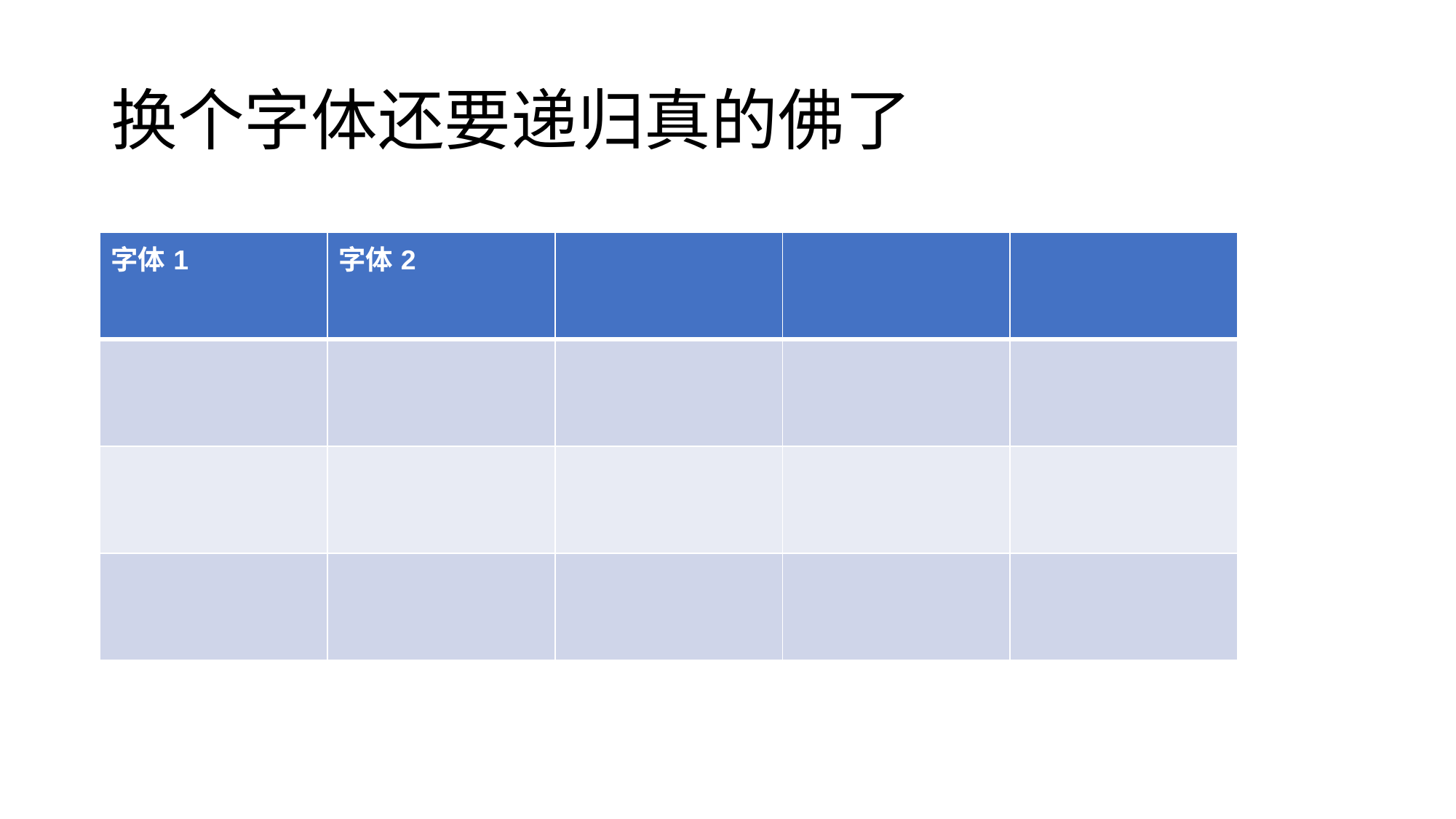

# 换个字体还要递归真的佛了
| 字体1 | 字体2 |  |  |  |
| --- | --- | --- | --- | --- |
|  |  |  |  |  |
|  |  |  |  |  |
|  |  |  |  |  |